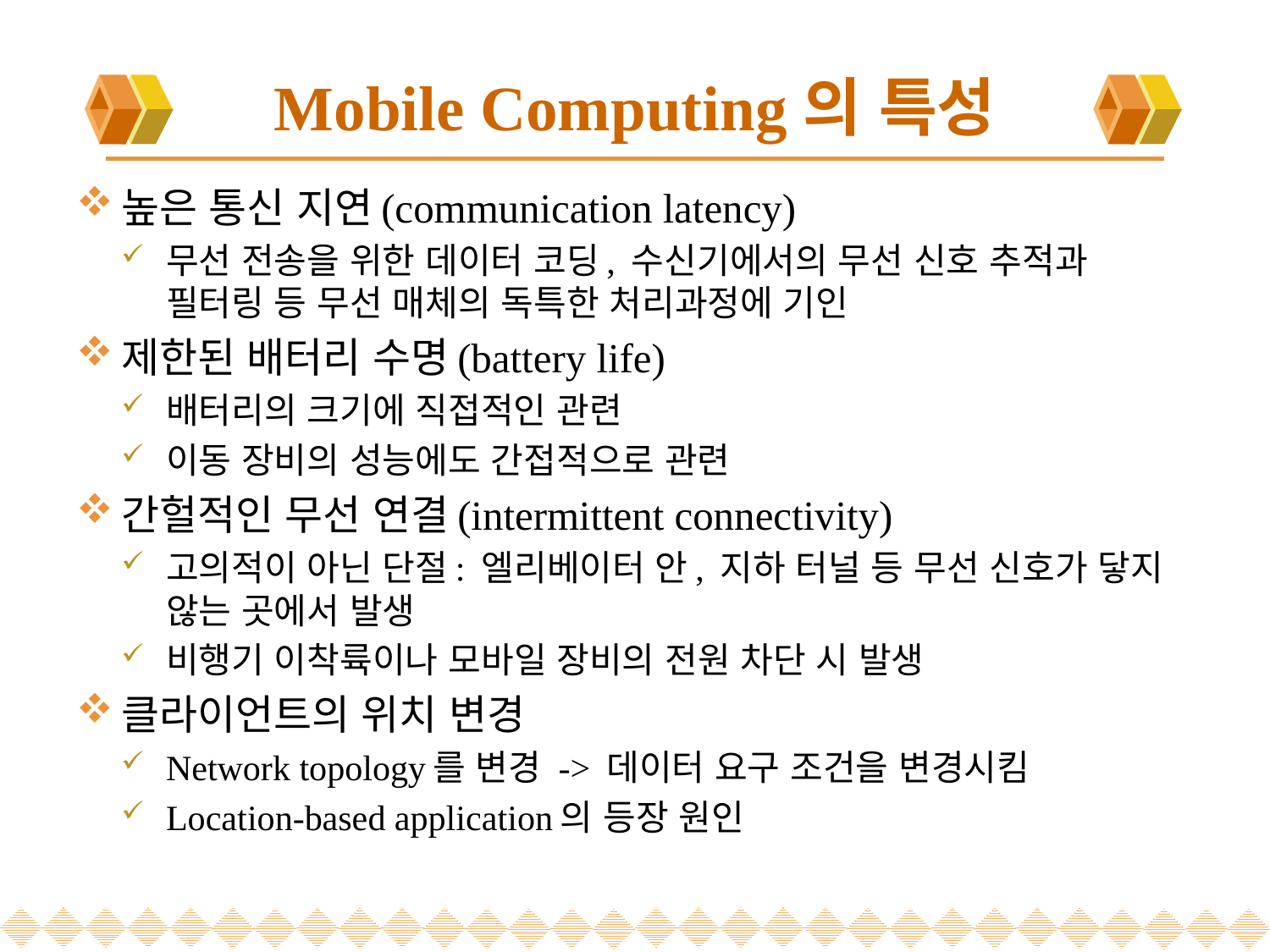

# Mobile Computing의 특성
높은 통신 지연(communication latency)
무선 전송을 위한 데이터 코딩, 수신기에서의 무선 신호 추적과 필터링 등 무선 매체의 독특한 처리과정에 기인
제한된 배터리 수명(battery life)
배터리의 크기에 직접적인 관련
이동 장비의 성능에도 간접적으로 관련
간헐적인 무선 연결(intermittent connectivity)
고의적이 아닌 단절: 엘리베이터 안, 지하 터널 등 무선 신호가 닿지 않는 곳에서 발생
비행기 이착륙이나 모바일 장비의 전원 차단 시 발생
클라이언트의 위치 변경
Network topology를 변경 -> 데이터 요구 조건을 변경시킴
Location-based application의 등장 원인